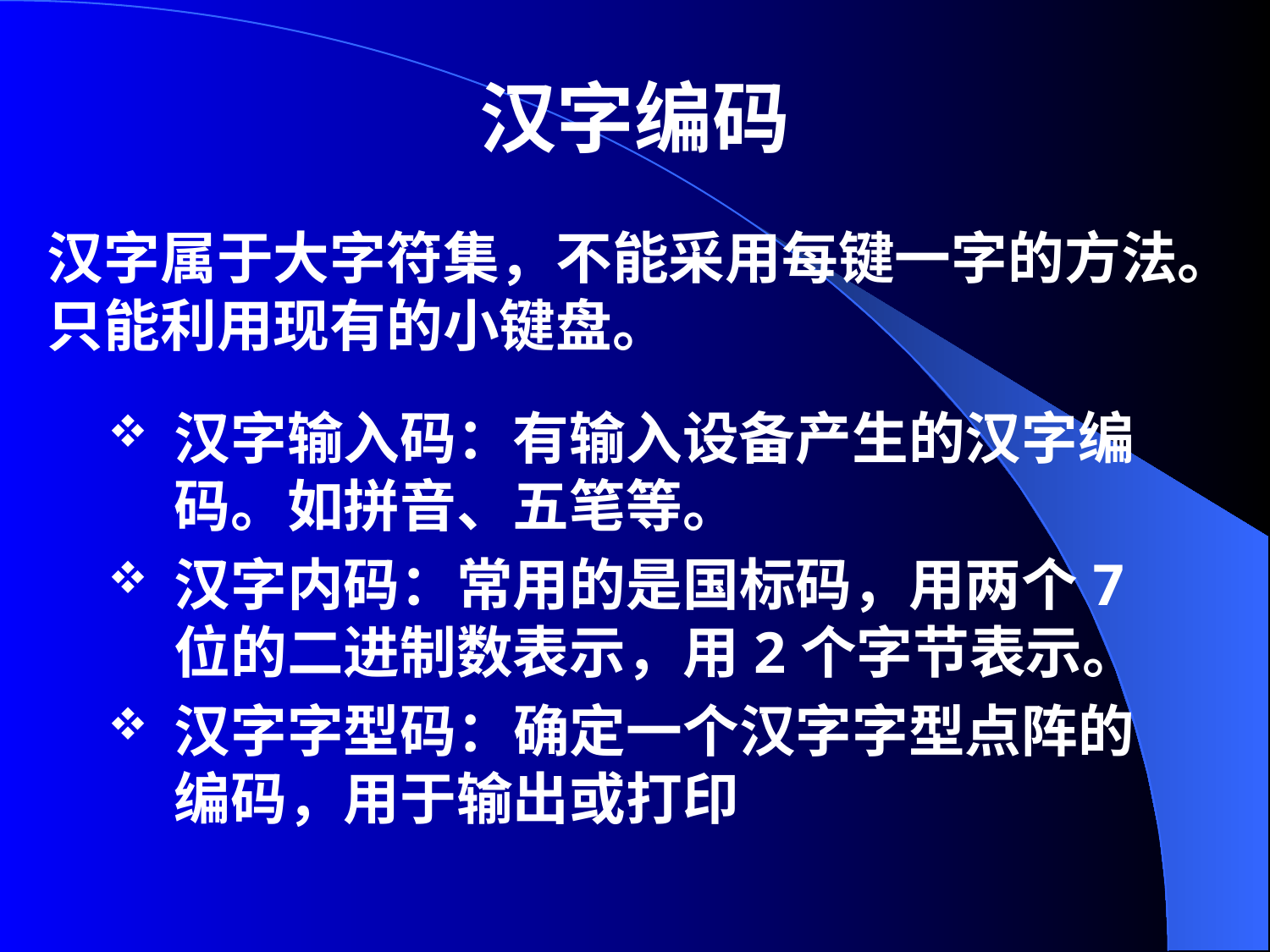

# 汉字编码
汉字属于大字符集，不能采用每键一字的方法。只能利用现有的小键盘。
汉字输入码：有输入设备产生的汉字编码。如拼音、五笔等。
汉字内码：常用的是国标码，用两个7位的二进制数表示，用2个字节表示。
汉字字型码：确定一个汉字字型点阵的编码，用于输出或打印